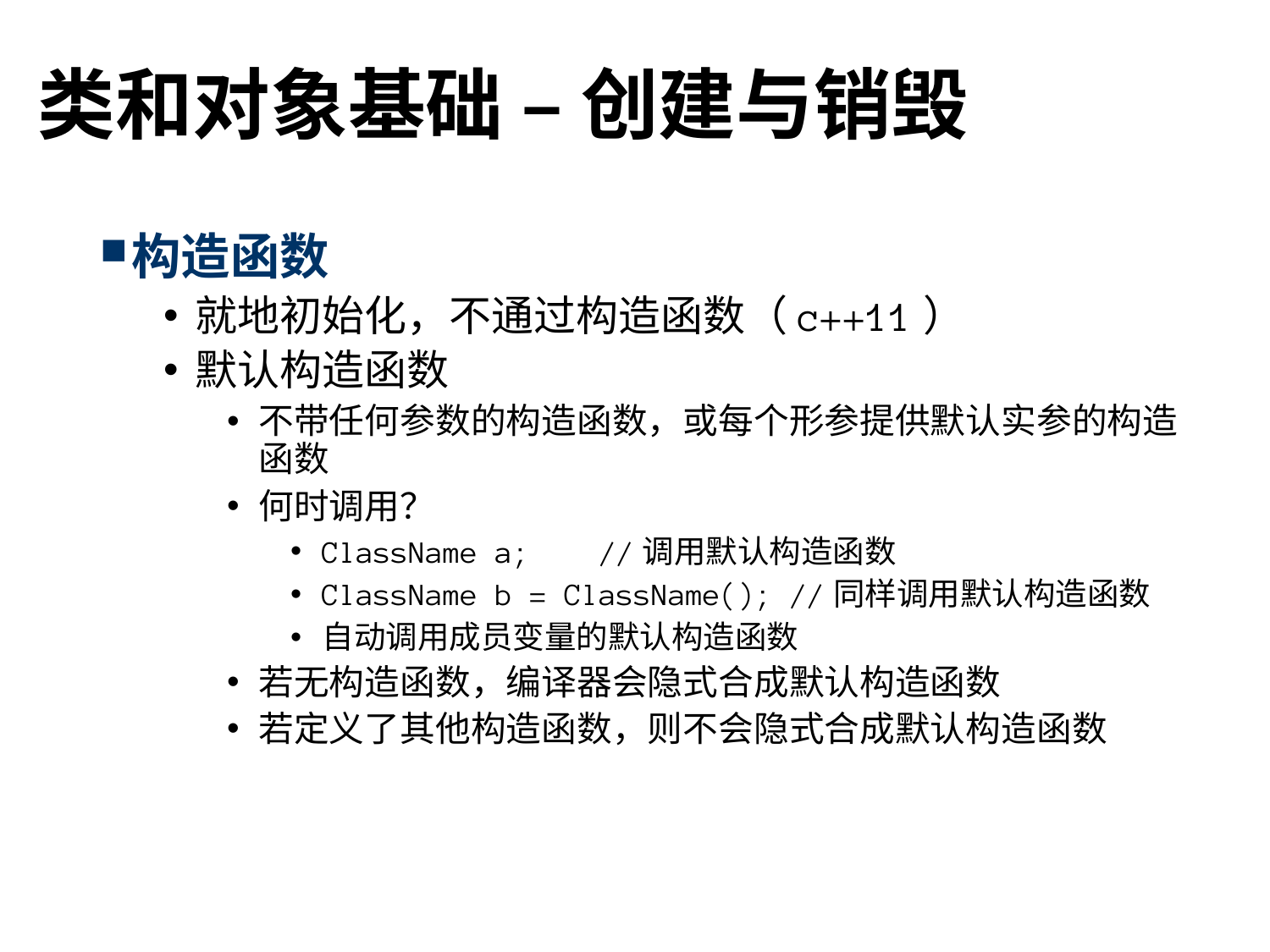

# 类和对象基础 – 创建与销毁
构造函数
就地初始化，不通过构造函数（c++11）
默认构造函数
不带任何参数的构造函数，或每个形参提供默认实参的构造函数
何时调用？
ClassName a;    //调用默认构造函数
ClassName b = ClassName(); //同样调用默认构造函数
自动调用成员变量的默认构造函数
若无构造函数，编译器会隐式合成默认构造函数
若定义了其他构造函数，则不会隐式合成默认构造函数